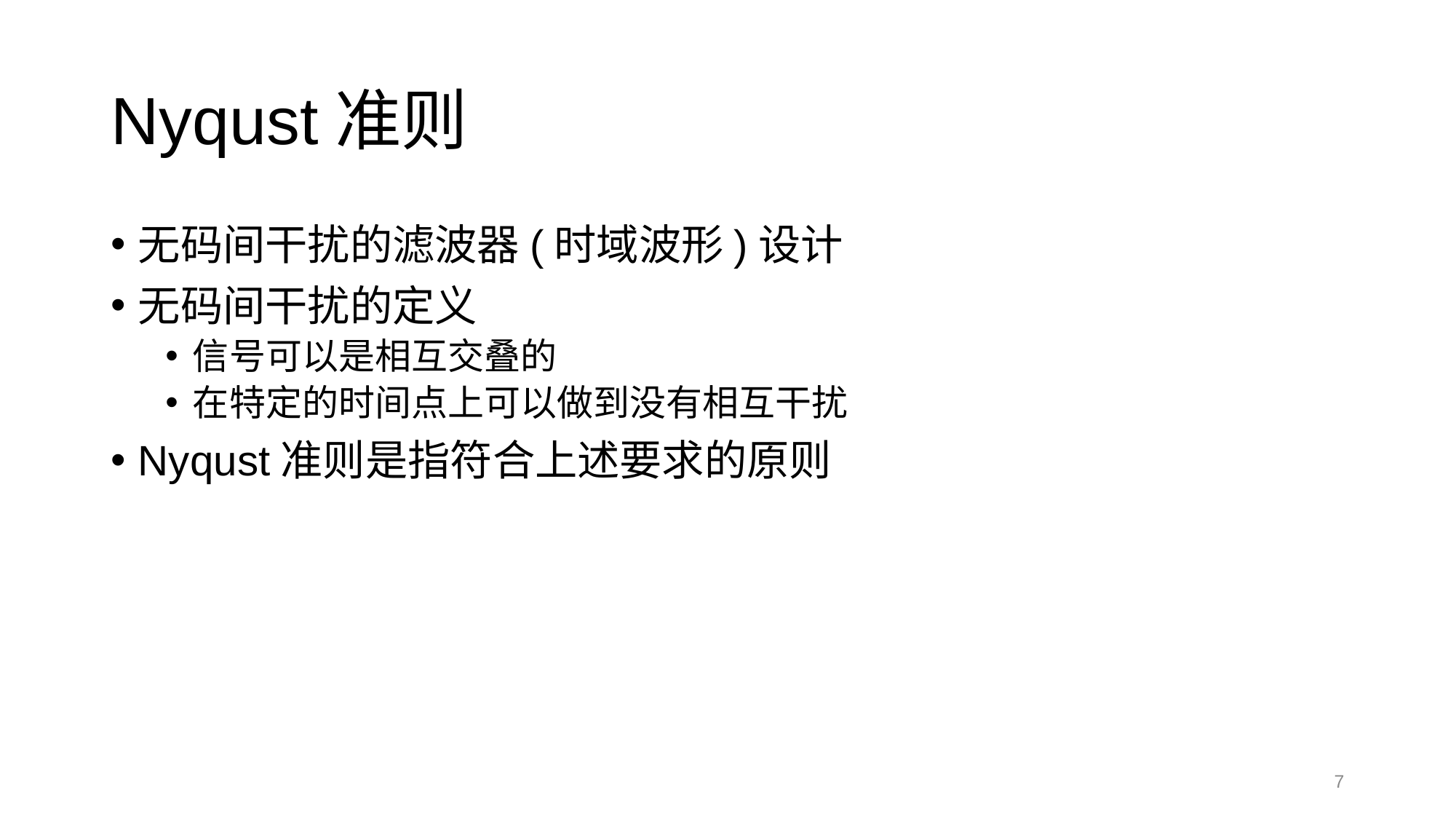

# Nyqust准则
无码间干扰的滤波器(时域波形)设计
无码间干扰的定义
信号可以是相互交叠的
在特定的时间点上可以做到没有相互干扰
Nyqust准则是指符合上述要求的原则
7